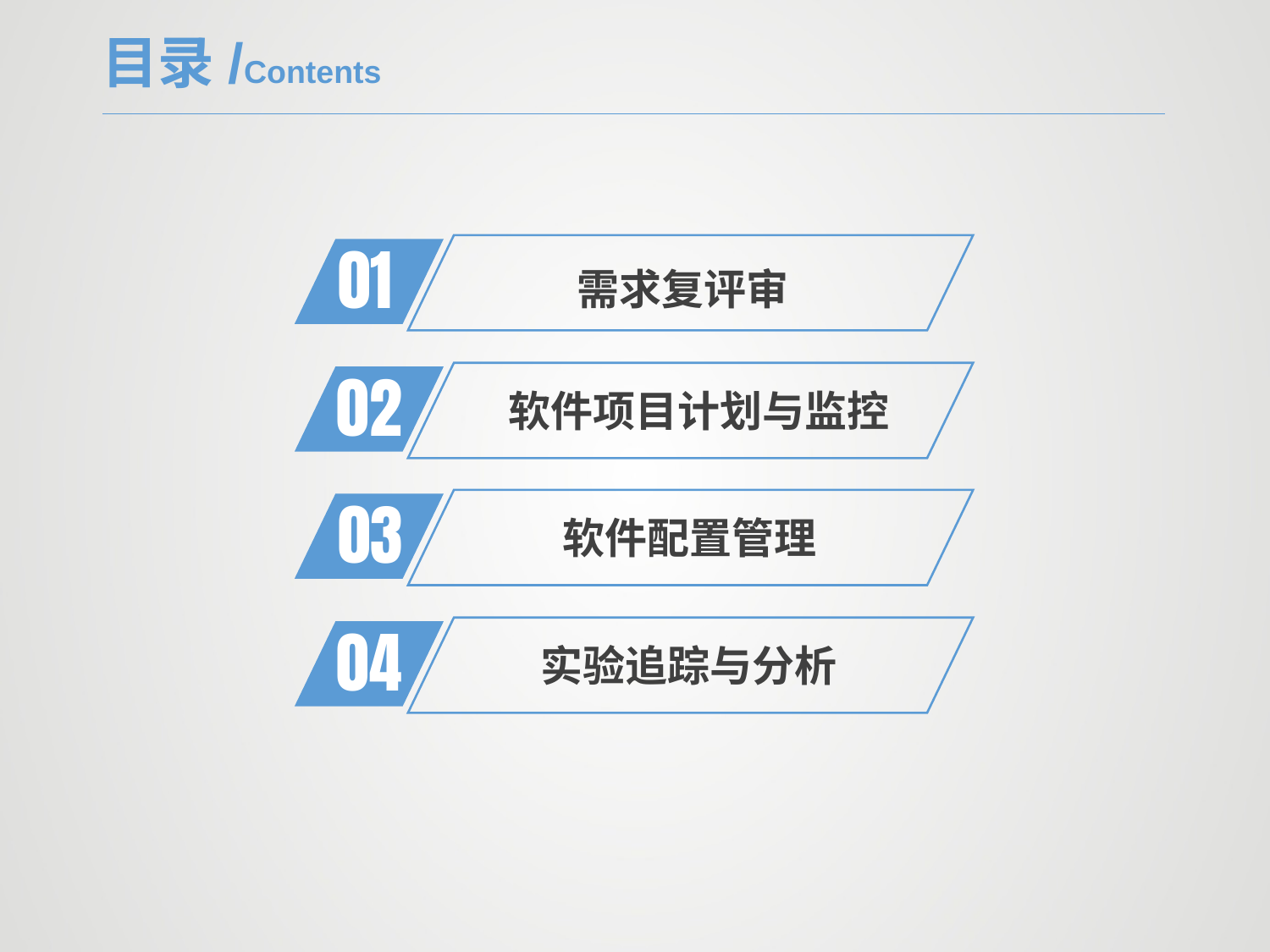

目录/Contents

需求复评审
01

软件项目计划与监控
02

软件配置管理
03

实验追踪与分析
04